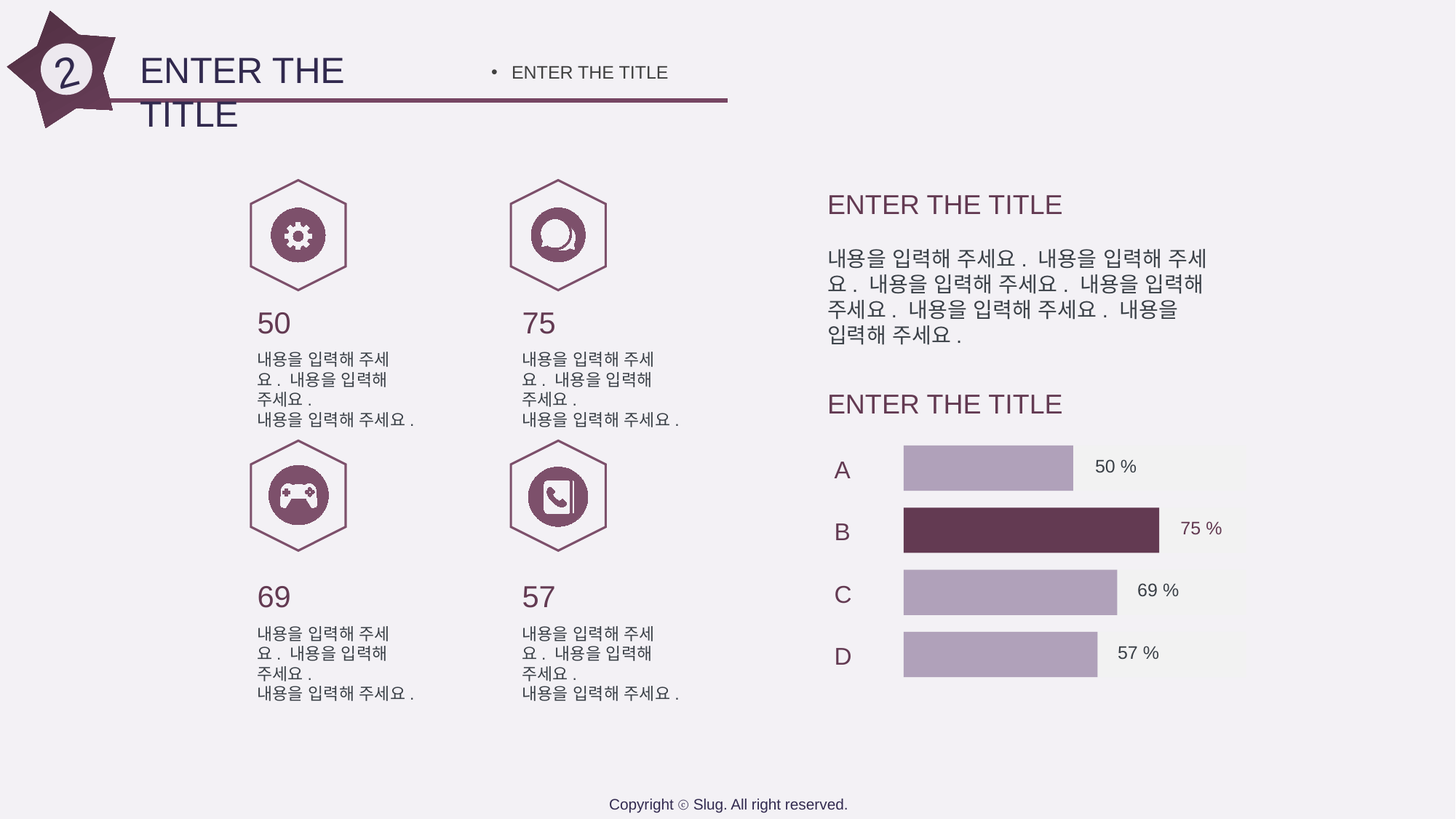

2
ENTER THE TITLE
ENTER THE TITLE
ENTER THE TITLE

내용을 입력해 주세요. 내용을 입력해 주세요. 내용을 입력해 주세요. 내용을 입력해 주세요. 내용을 입력해 주세요. 내용을 입력해 주세요.
50
75
내용을 입력해 주세요. 내용을 입력해 주세요.
내용을 입력해 주세요.
내용을 입력해 주세요. 내용을 입력해 주세요.
내용을 입력해 주세요.
ENTER THE TITLE

A
50 %

B
75 %

69
57
C
69 %
내용을 입력해 주세요. 내용을 입력해 주세요.
내용을 입력해 주세요.
내용을 입력해 주세요. 내용을 입력해 주세요.
내용을 입력해 주세요.

D
57 %
Copyright ⓒ Slug. All right reserved.